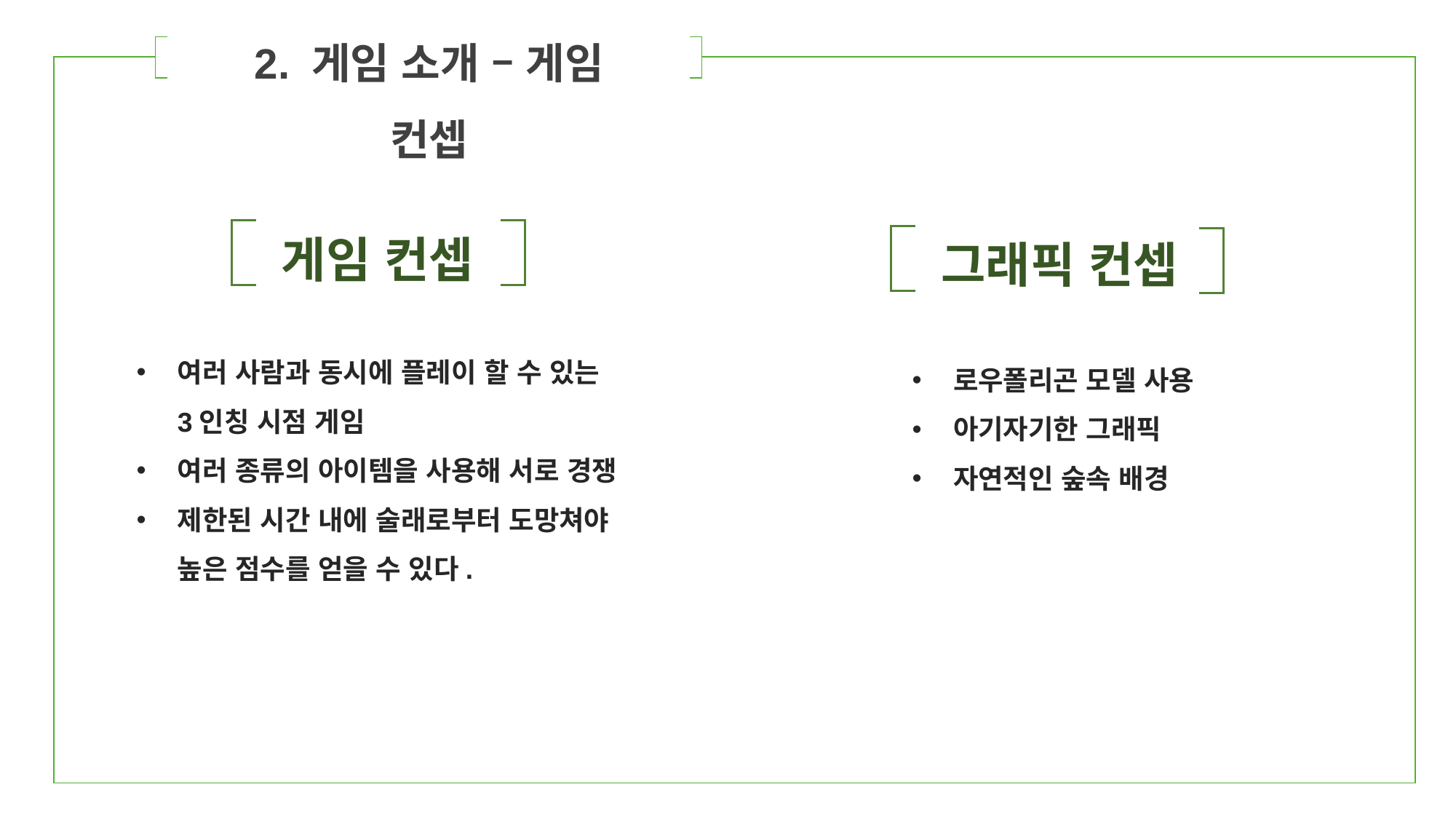

2. 게임 소개 – 게임 컨셉
|  |  |  |
| --- | --- | --- |

게임 컨셉
그래픽 컨셉

여러 사람과 동시에 플레이 할 수 있는 3인칭 시점 게임
여러 종류의 아이템을 사용해 서로 경쟁
제한된 시간 내에 술래로부터 도망쳐야 높은 점수를 얻을 수 있다.
로우폴리곤 모델 사용
아기자기한 그래픽
자연적인 숲속 배경